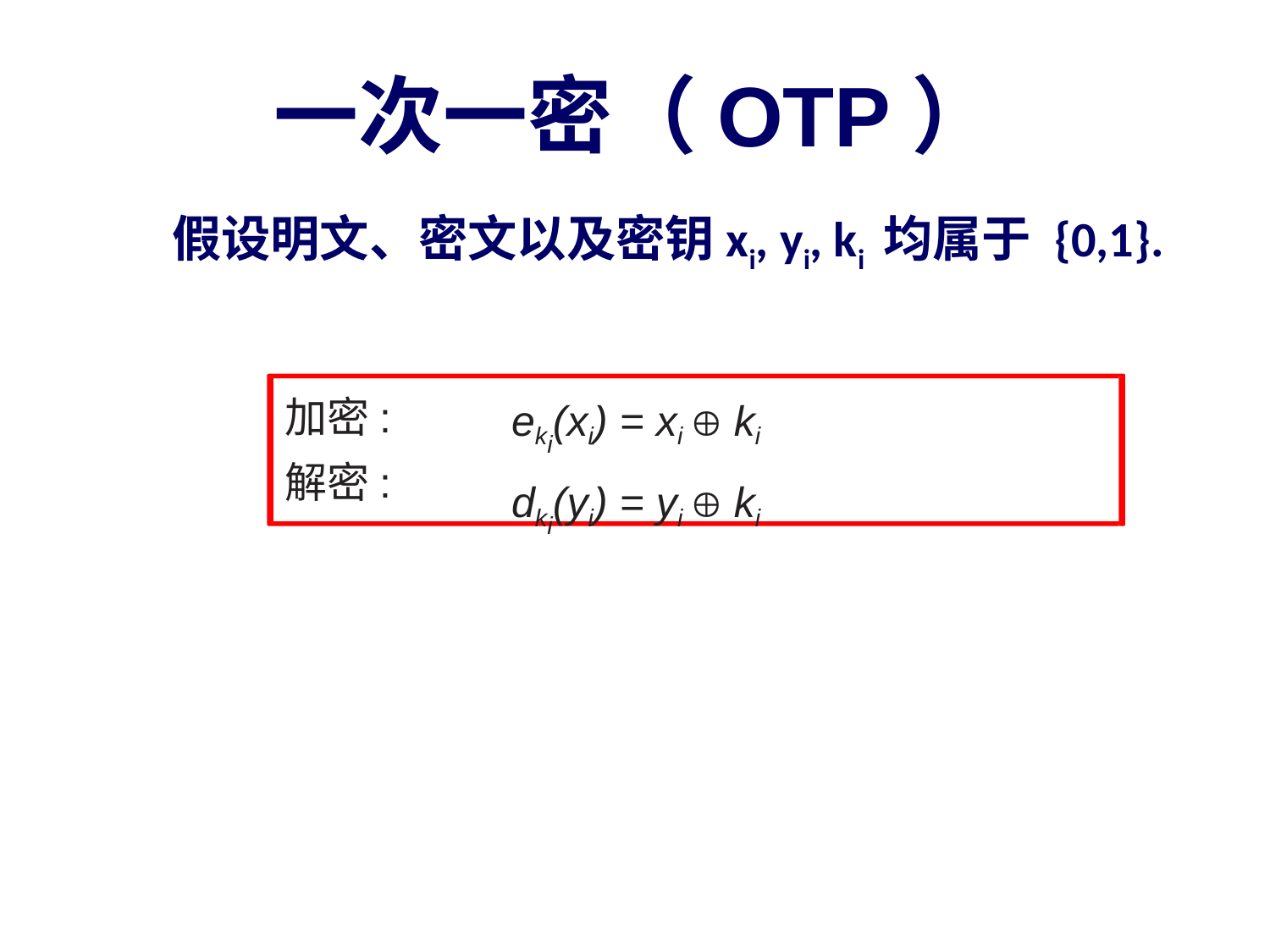

一次一密（OTP）
假设明文、密文以及密钥xi, yi, ki 均属于 {0,1}.

加密:
解密:
eki(xi) = xi ⊕ ki
dki(yi) = yi ⊕ ki
Chapter 2 of Understanding Cryptography by Christof Paar and Jan Pelzl